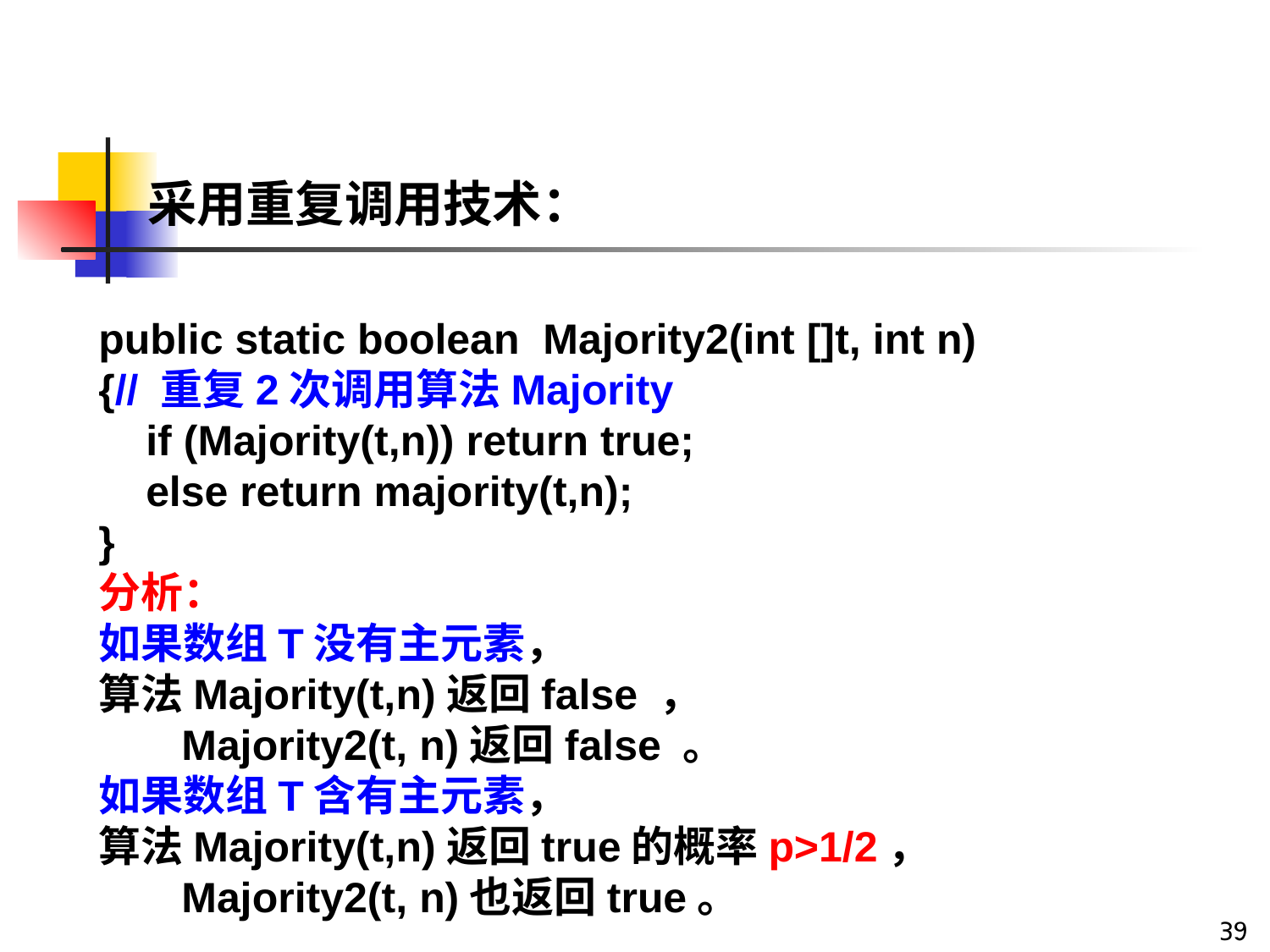

采用重复调用技术：
public static boolean  Majority2(int []t, int n)
{// 重复2次调用算法Majority
    if (Majority(t,n)) return true;
    else return majority(t,n);
}
分析：
如果数组T没有主元素，
算法Majority(t,n)返回false ，
       Majority2(t, n)返回false 。
如果数组T含有主元素，
算法Majority(t,n)返回true的概率p>1/2，
       Majority2(t, n)也返回true。
39